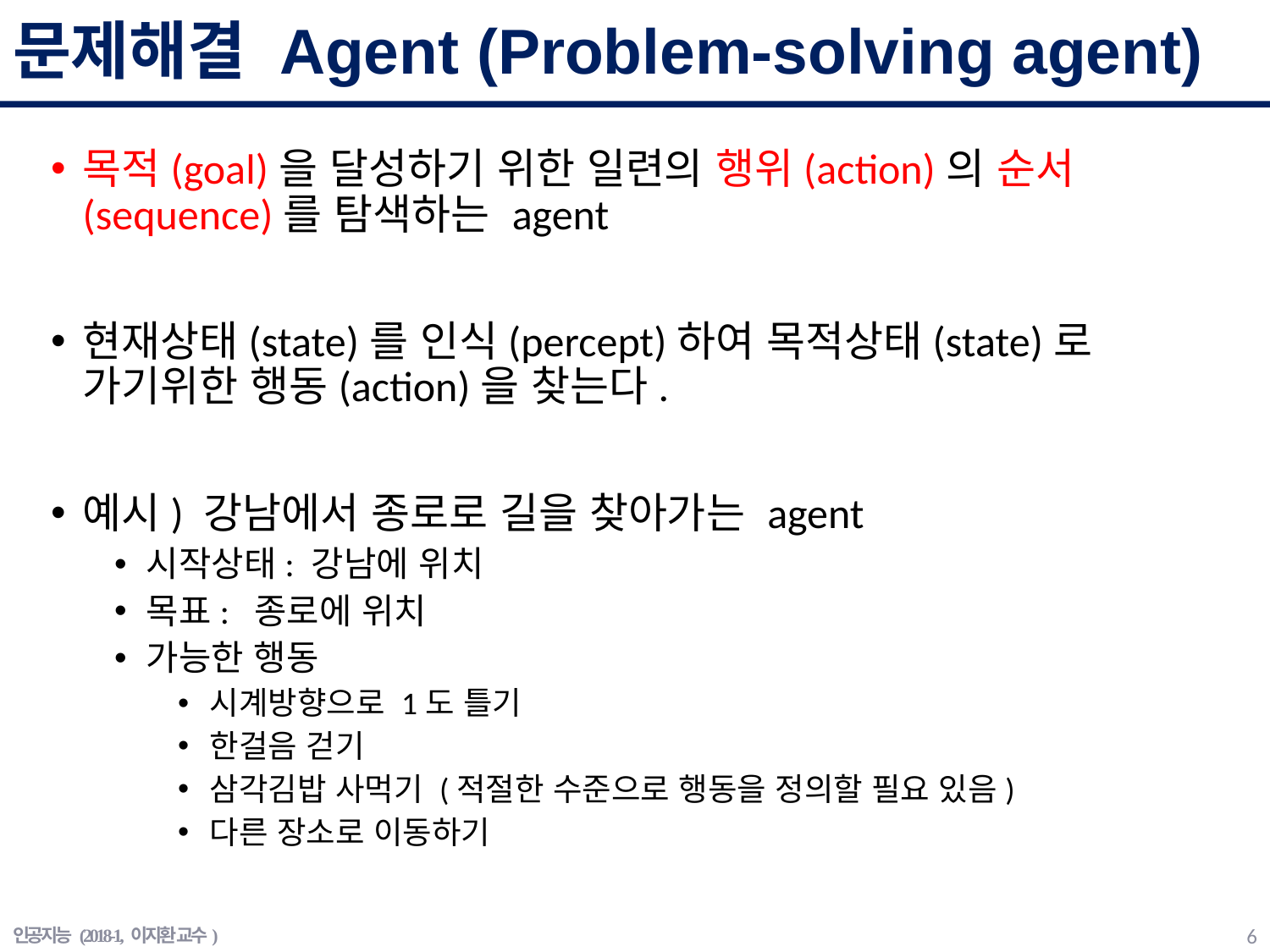

# 문제해결 Agent (Problem-solving agent)
목적(goal)을 달성하기 위한 일련의 행위(action)의 순서(sequence)를 탐색하는 agent

현재상태(state)를 인식(percept)하여 목적상태(state)로 가기위한 행동(action)을 찾는다.

예시) 강남에서 종로로 길을 찾아가는 agent
시작상태: 강남에 위치
목표:  종로에 위치
가능한 행동
시계방향으로 1도 틀기
한걸음 걷기
삼각김밥 사먹기 (적절한 수준으로 행동을 정의할 필요 있음)
다른 장소로 이동하기

인공지능 (2018-1, 이지환 교수)
6